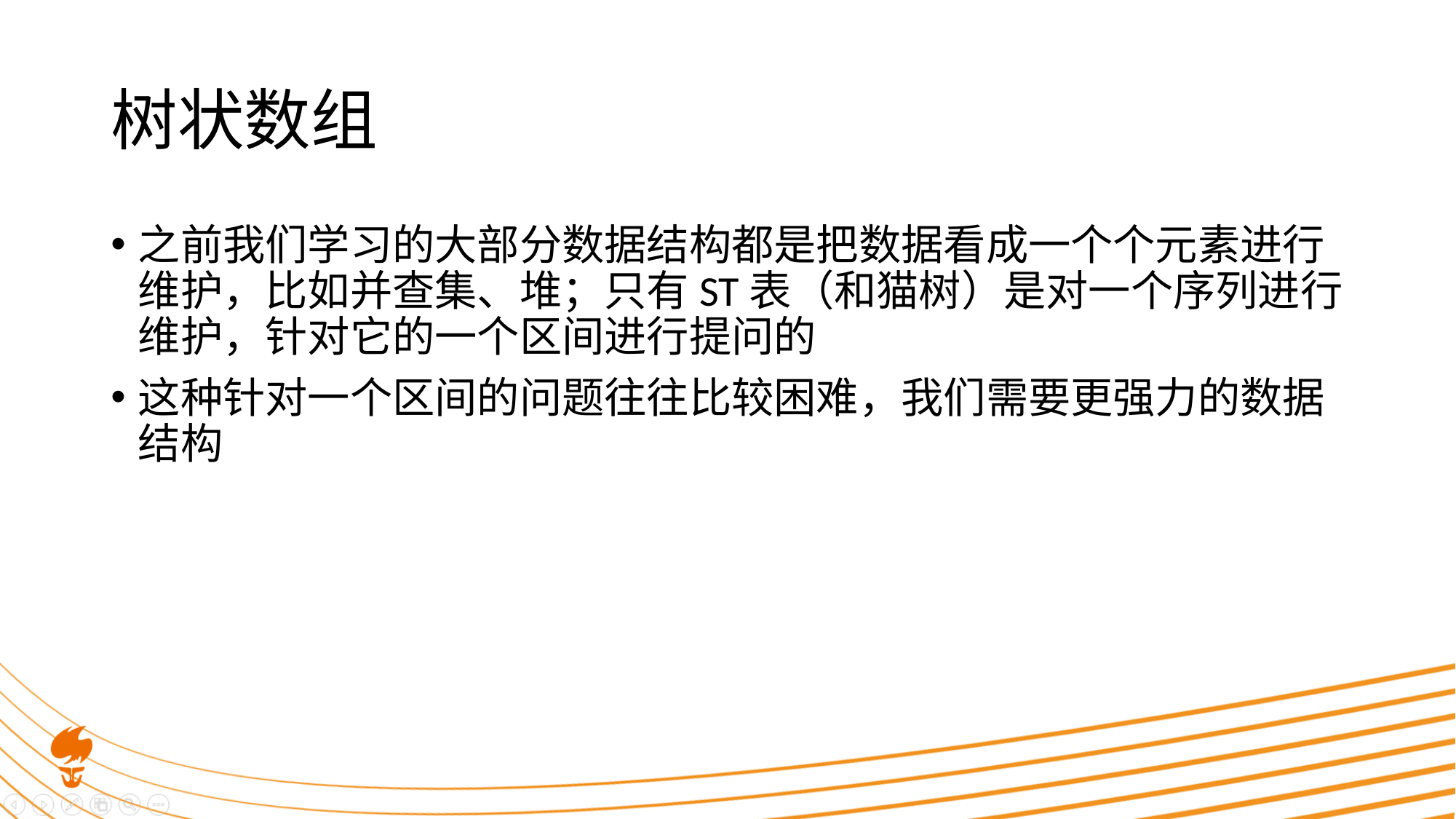

# 树状数组
之前我们学习的大部分数据结构都是把数据看成一个个元素进行维护，比如并查集、堆；只有ST表（和猫树）是对一个序列进行维护，针对它的一个区间进行提问的
这种针对一个区间的问题往往比较困难，我们需要更强力的数据结构